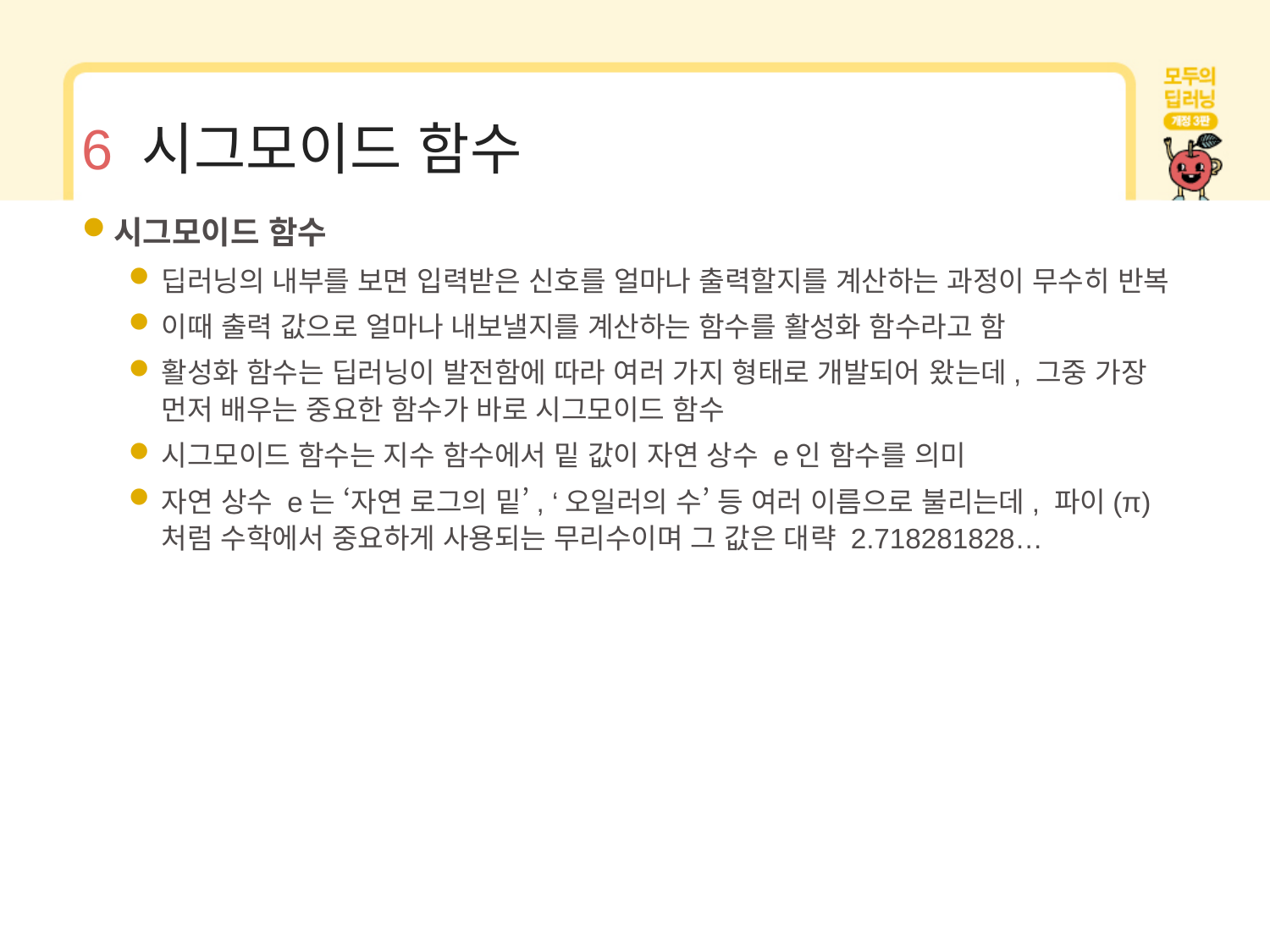

# 6 시그모이드 함수
시그모이드 함수
딥러닝의 내부를 보면 입력받은 신호를 얼마나 출력할지를 계산하는 과정이 무수히 반복
이때 출력 값으로 얼마나 내보낼지를 계산하는 함수를 활성화 함수라고 함
활성화 함수는 딥러닝이 발전함에 따라 여러 가지 형태로 개발되어 왔는데, 그중 가장 먼저 배우는 중요한 함수가 바로 시그모이드 함수
시그모이드 함수는 지수 함수에서 밑 값이 자연 상수 e인 함수를 의미
자연 상수 e는 ‘자연 로그의 밑’, ‘오일러의 수’ 등 여러 이름으로 불리는데, 파이(π)처럼 수학에서 중요하게 사용되는 무리수이며 그 값은 대략 2.718281828…